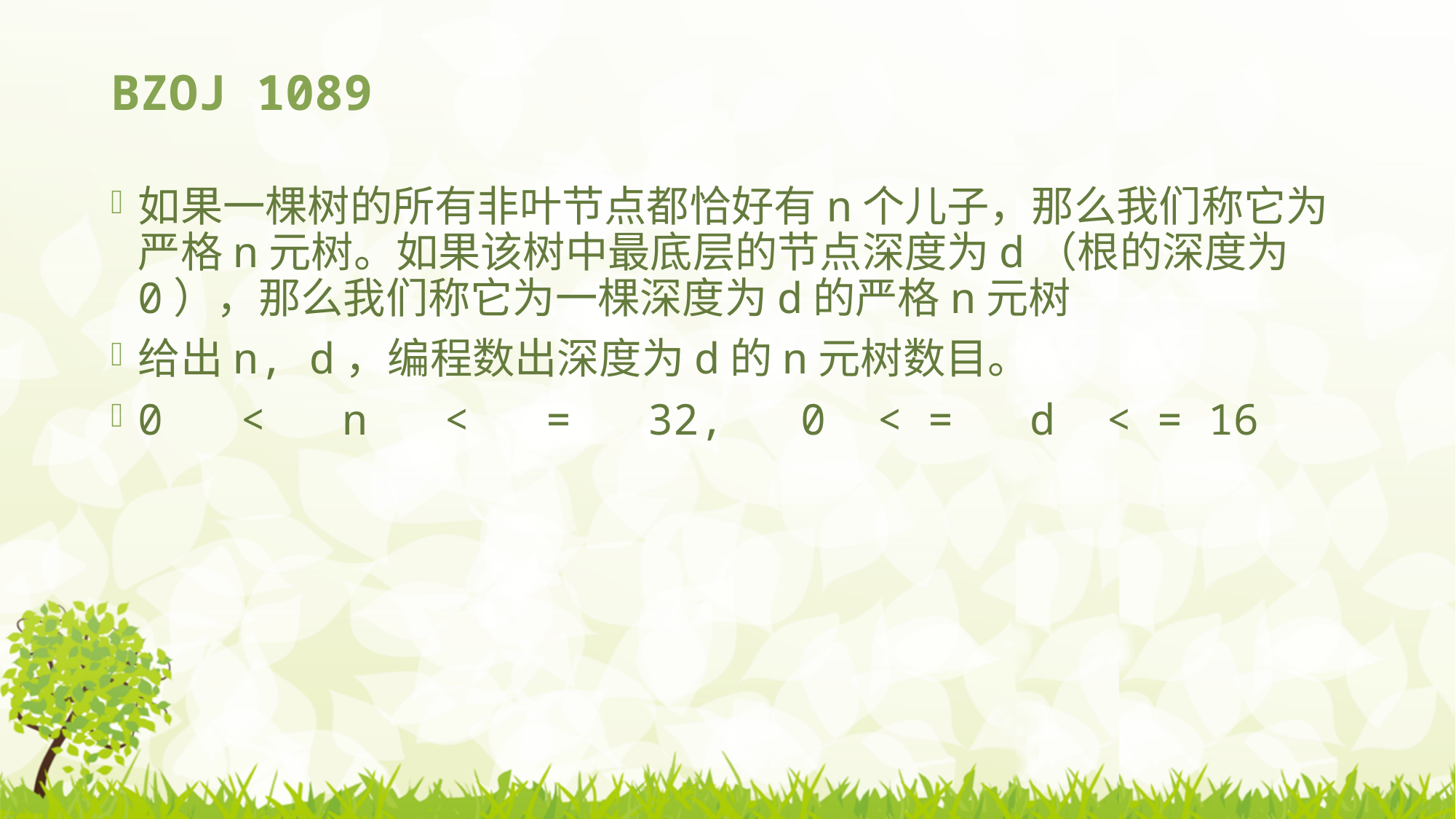

# BZOJ 1089
如果一棵树的所有非叶节点都恰好有n个儿子，那么我们称它为严格n元树。如果该树中最底层的节点深度为d（根的深度为0），那么我们称它为一棵深度为d的严格n元树
给出n, d，编程数出深度为d的n元树数目。
0   <   n   <   =   32,   0  < =   d  < = 16